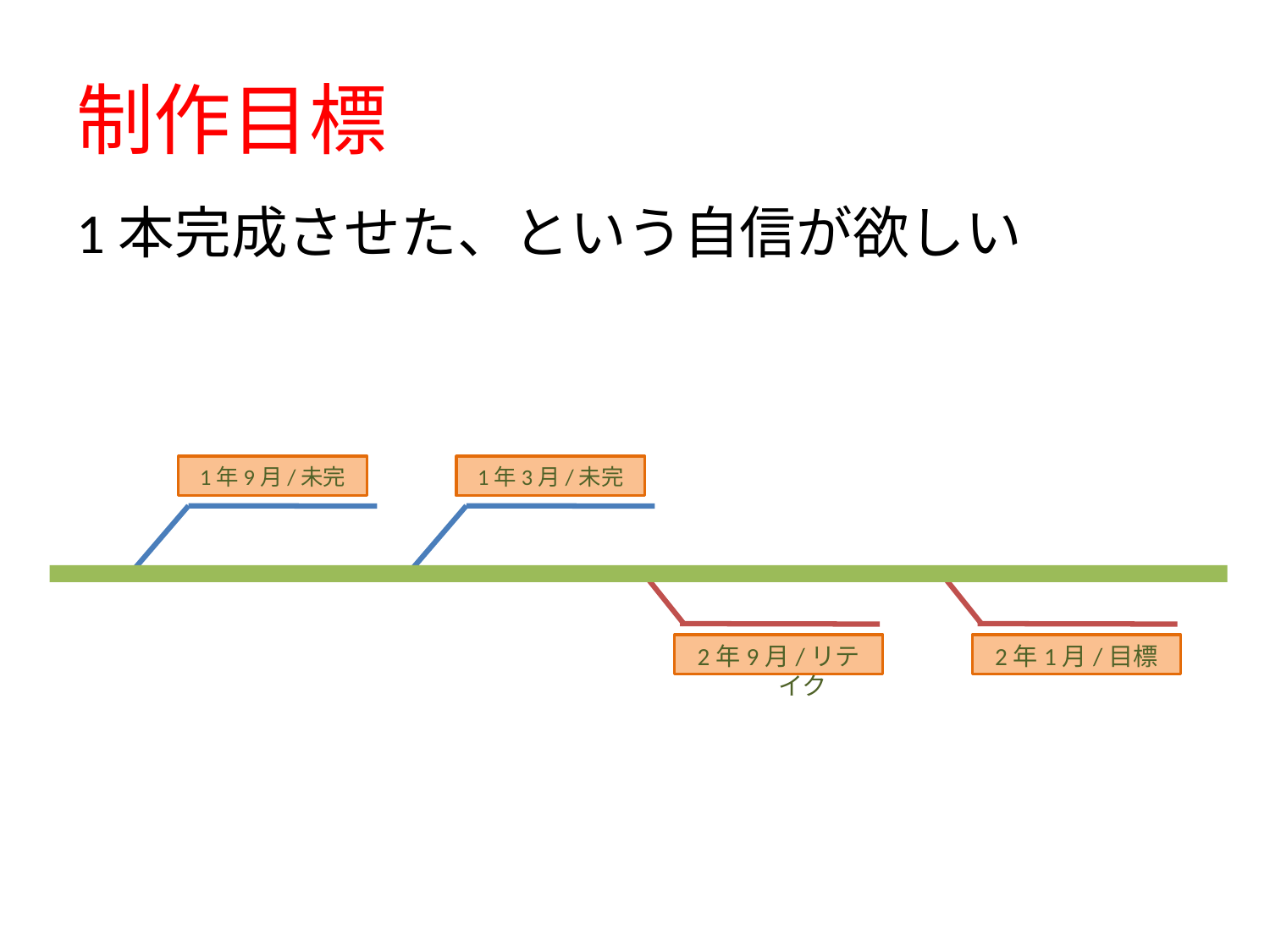

# 制作目標
1本完成させた、という自信が欲しい
1年9月/未完
1年3月/未完

2年9月/リテイク
2年1月/目標